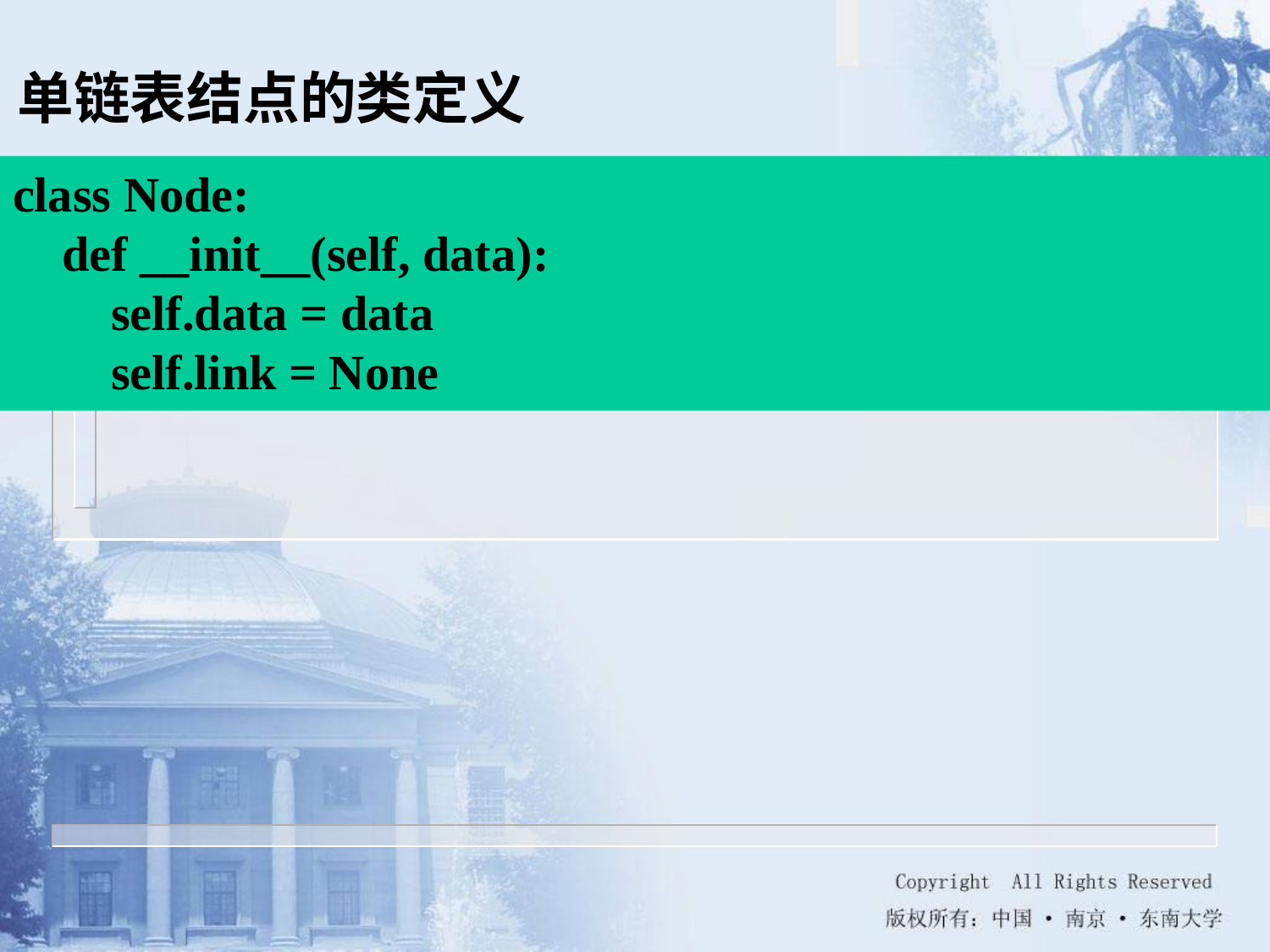

单链表结点的类定义
class Node:
    def __init__(self, data):
        self.data = data
        self.link = None